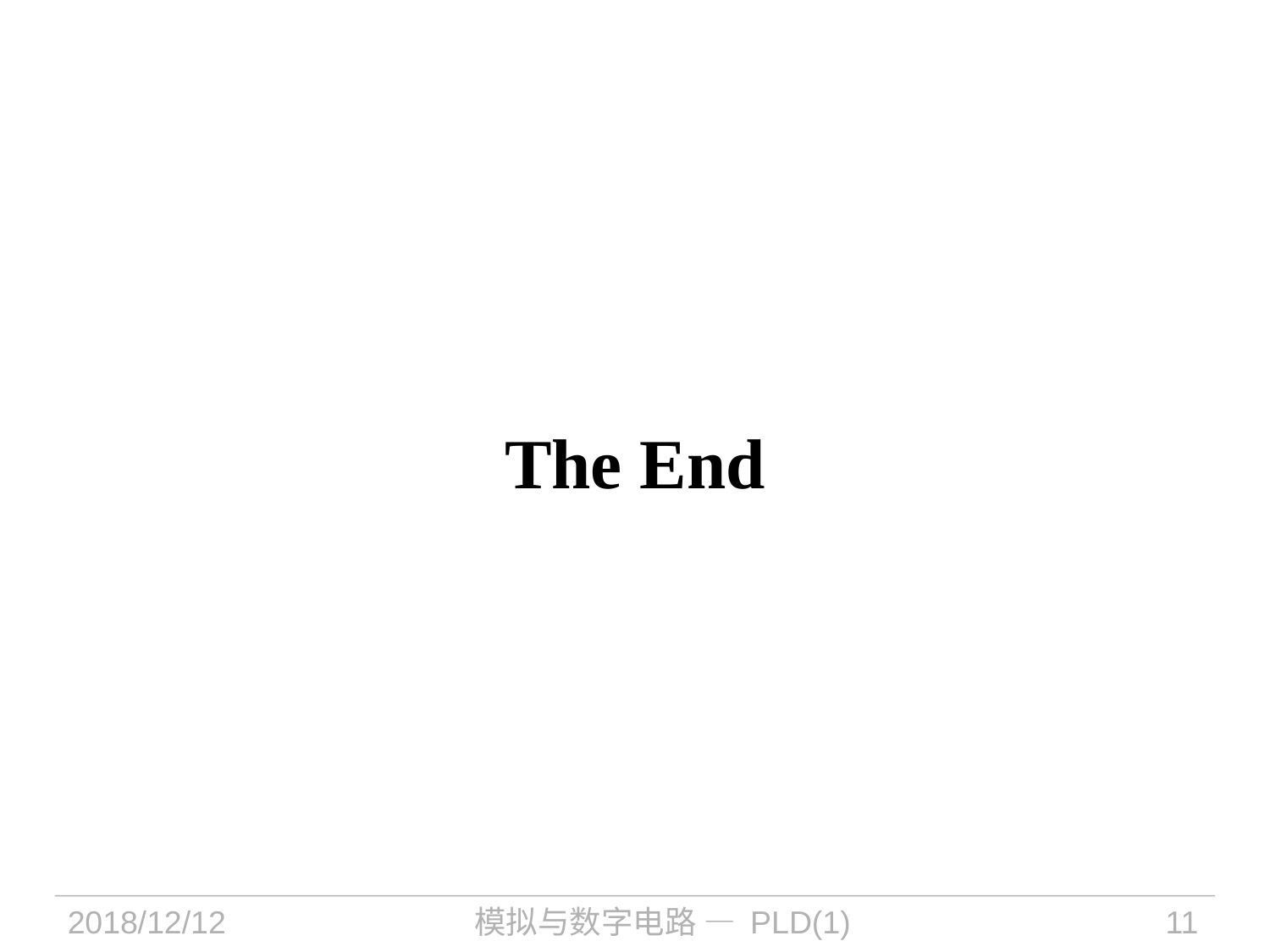

# The End
2018/12/12
模拟与数字电路 — PLD(1)
11